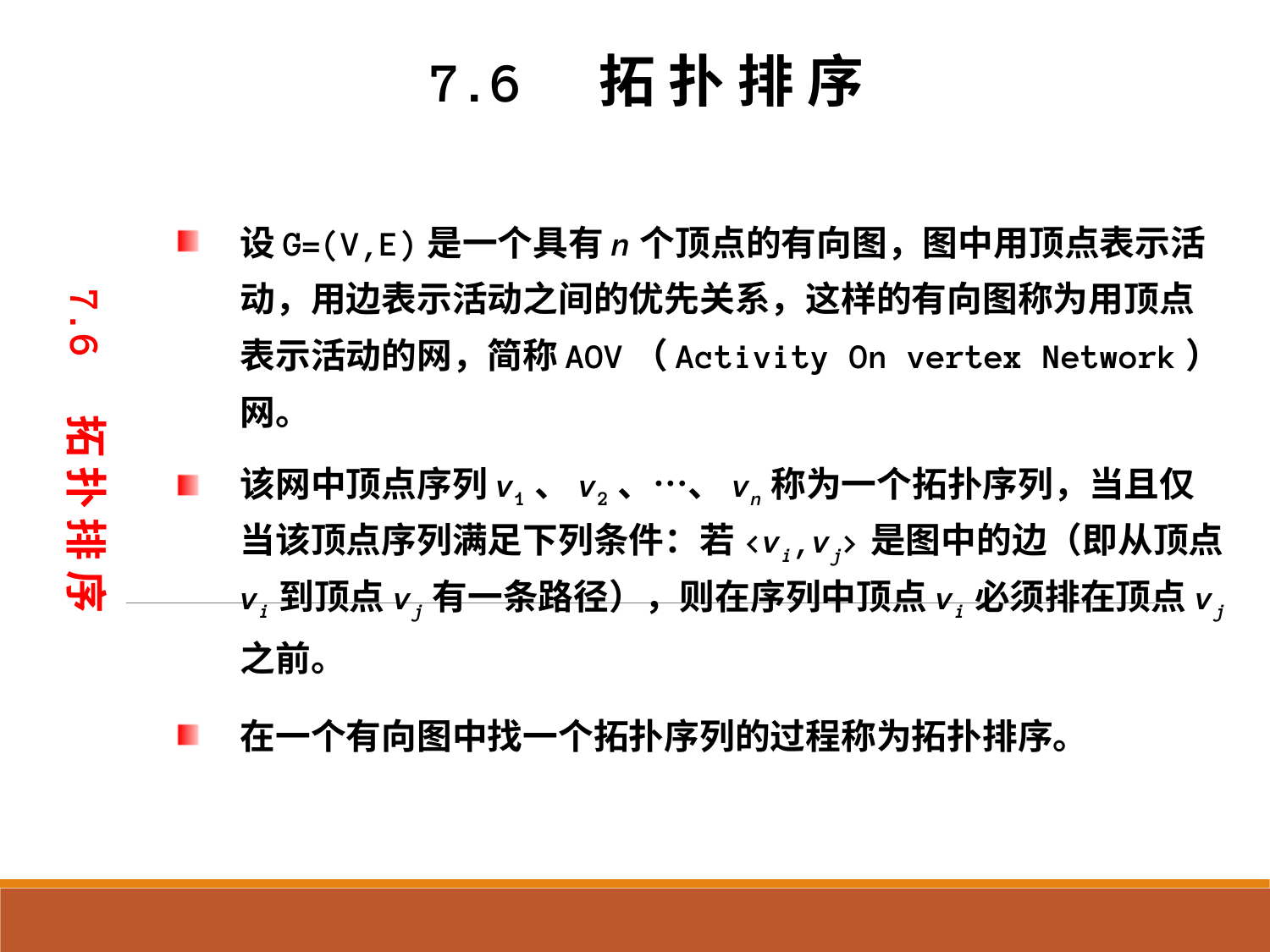

7.6  拓 扑 排 序
设G=(V,E)是一个具有n个顶点的有向图，图中用顶点表示活动，用边表示活动之间的优先关系，这样的有向图称为用顶点表示活动的网，简称AOV（Activity On vertex Network）网。
该网中顶点序列v1、v2、…、vn称为一个拓扑序列，当且仅当该顶点序列满足下列条件：若<vi,vj>是图中的边（即从顶点vi到顶点vj有一条路径），则在序列中顶点vi必须排在顶点vj之前。
在一个有向图中找一个拓扑序列的过程称为拓扑排序。
7.6  拓 扑 排 序